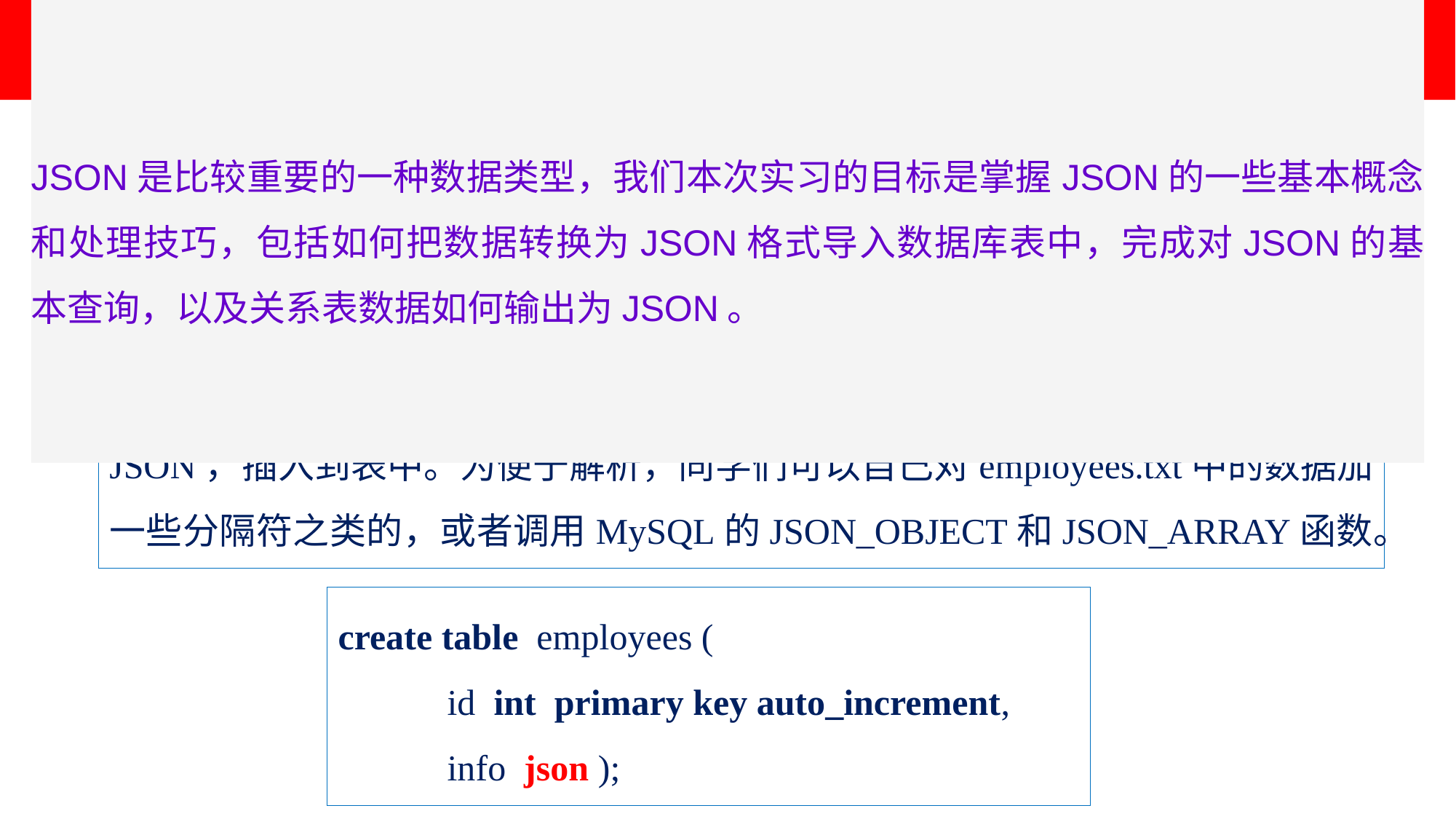

# 练习二：JSON
JSON是比较重要的一种数据类型，我们本次实习的目标是掌握JSON的一些基本概念和处理技巧，包括如何把数据转换为JSON格式导入数据库表中，完成对JSON的基本查询，以及关系表数据如何输出为JSON。

操作1：请同学们建立如下一个表，然后将employees.txt中的数据转换为JSON，插入到表中。为便于解析，同学们可以自己对employees.txt中的数据加一些分隔符之类的，或者调用MySQL的JSON_OBJECT和JSON_ARRAY函数。
create table  employees (
	id  int  primary key auto_increment,
	info  json );